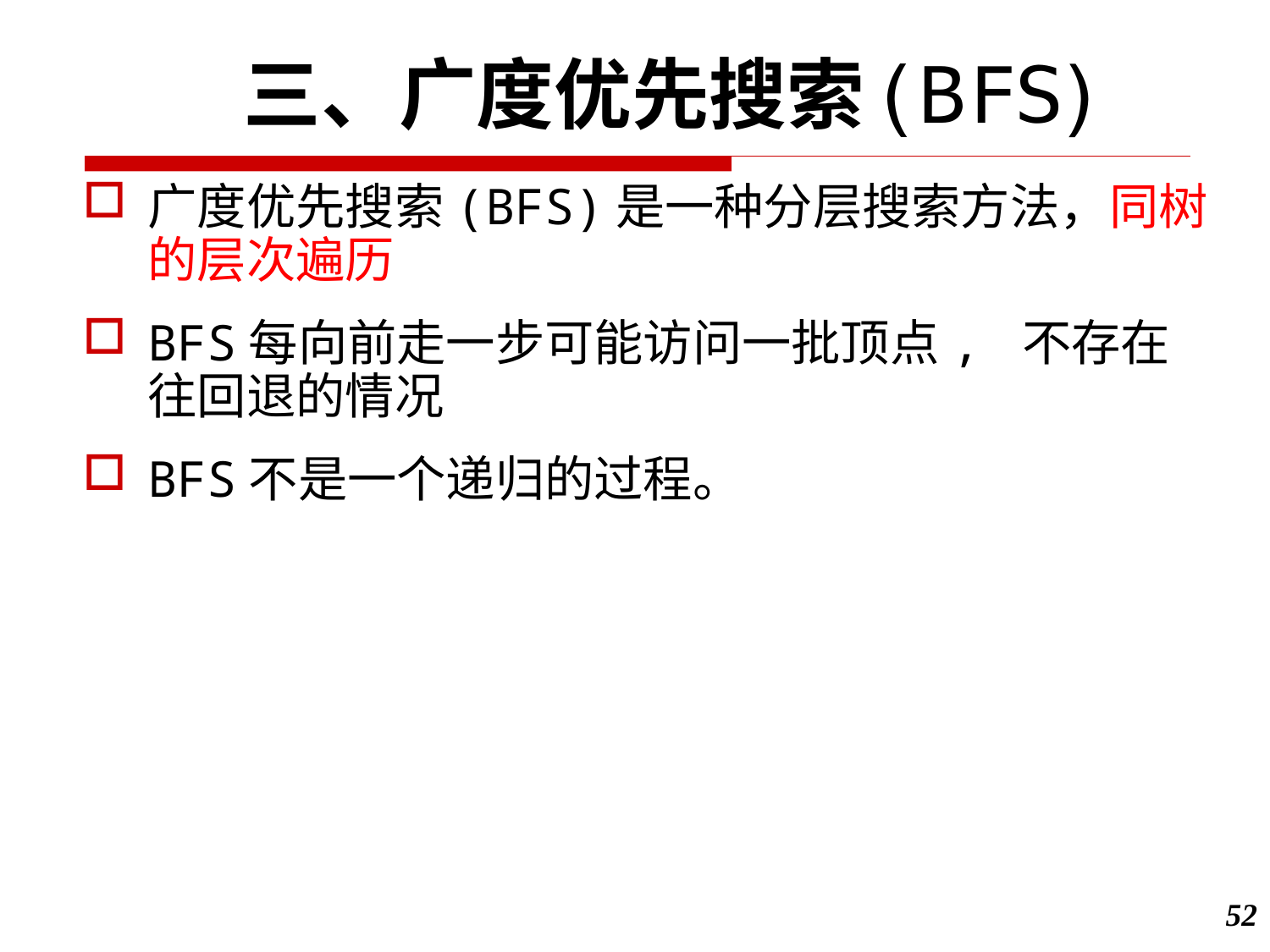

三、广度优先搜索(BFS)
广度优先搜索(BFS)是一种分层搜索方法，同树的层次遍历
BFS每向前走一步可能访问一批顶点, 不存在往回退的情况
BFS不是一个递归的过程。
52